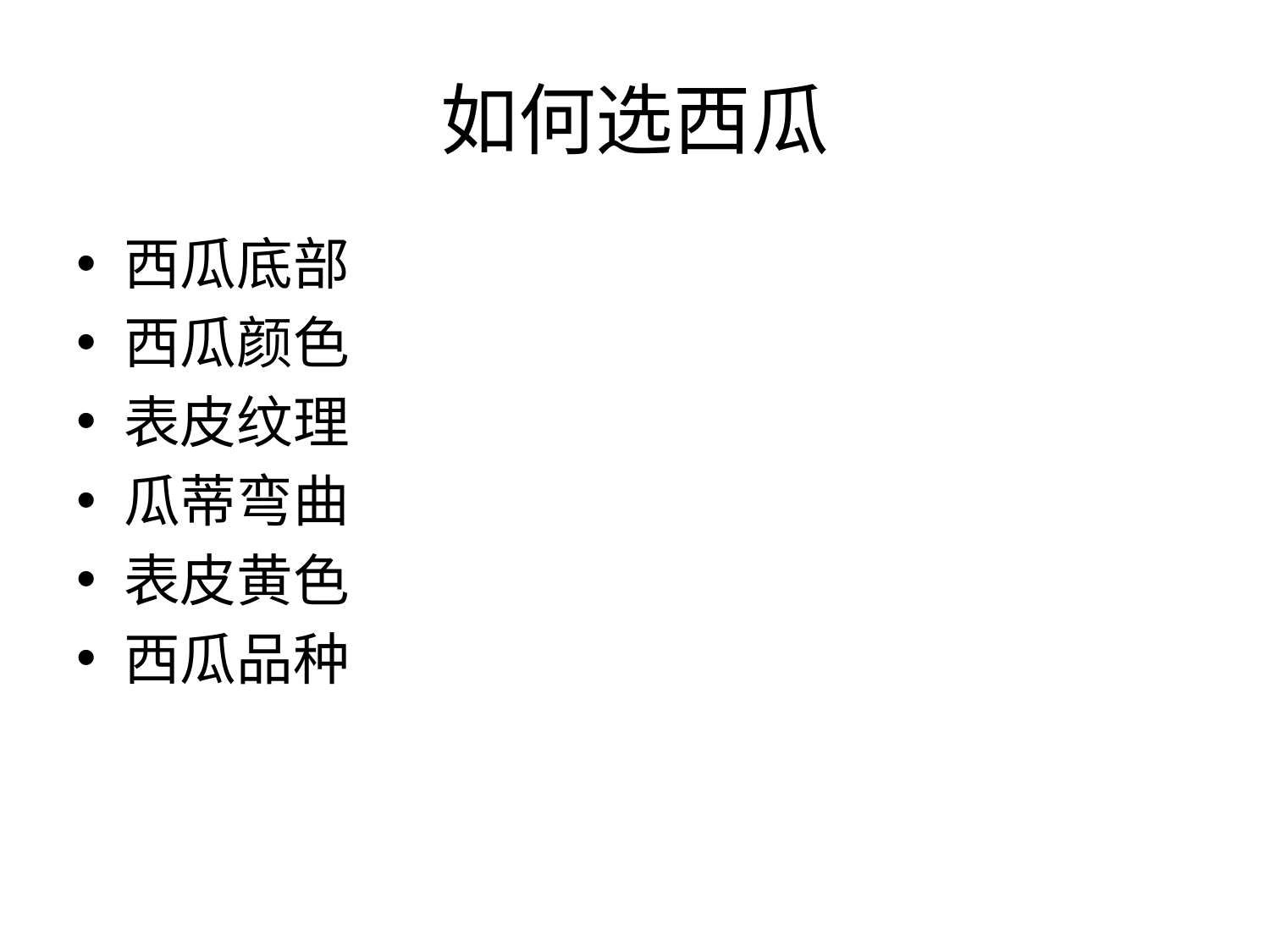

# 如何选西瓜
西瓜底部
西瓜颜色
表皮纹理
瓜蒂弯曲
表皮黄色
西瓜品种